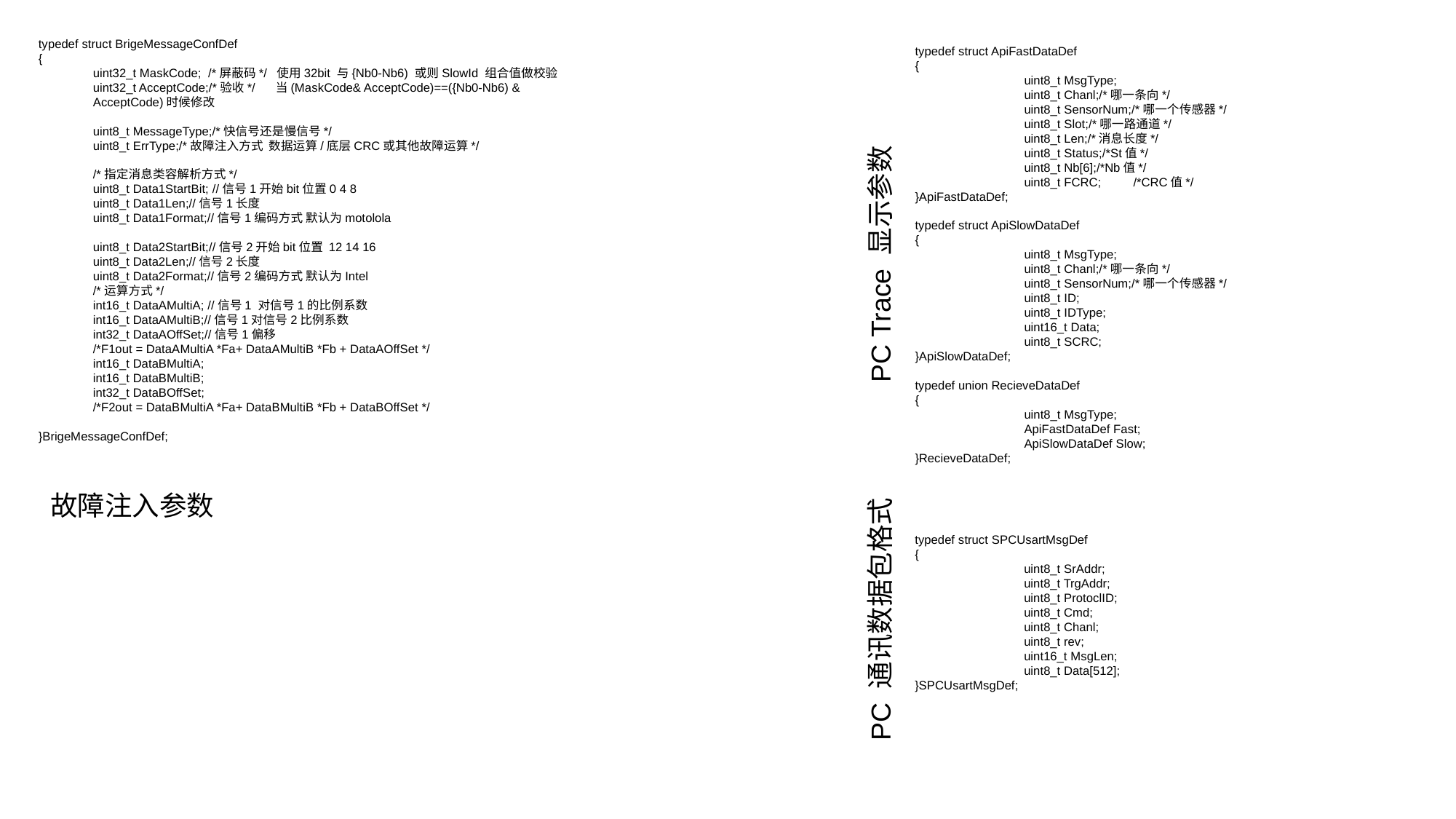

typedef struct BrigeMessageConfDef
{
uint32_t MaskCode;  /*屏蔽码*/  使用32bit 与{Nb0-Nb6) 或则SlowId 组合值做校验
uint32_t AcceptCode;/*验收*/     当(MaskCode& AcceptCode)==({Nb0-Nb6) & AcceptCode)时候修改

uint8_t MessageType;/*快信号还是慢信号*/
uint8_t ErrType;/*故障注入方式  数据运算/底层CRC或其他故障运算*/

/*指定消息类容解析方式*/
uint8_t Data1StartBit; //信号1开始bit位置0 4 8
uint8_t Data1Len;//信号1长度
uint8_t Data1Format;//信号1编码方式 默认为motolola

uint8_t Data2StartBit;//信号2开始bit位置 12 14 16
uint8_t Data2Len;//信号2长度
uint8_t Data2Format;//信号2编码方式 默认为Intel
/*运算方式*/
int16_t DataAMultiA; //信号1 对信号1的比例系数
int16_t DataAMultiB;//信号1对信号2比例系数
int32_t DataAOffSet;//信号1偏移
/*F1out = DataAMultiA *Fa+ DataAMultiB *Fb + DataAOffSet */
int16_t DataBMultiA;
int16_t DataBMultiB;
int32_t DataBOffSet;
/*F2out = DataBMultiA *Fa+ DataBMultiB *Fb + DataBOffSet */

}BrigeMessageConfDef;

typedef struct ApiFastDataDef
{
	uint8_t MsgType;
	uint8_t Chanl;/*哪一条向*/
	uint8_t SensorNum;/*哪一个传感器*/
	uint8_t Slot;/*哪一路通道*/
	uint8_t Len;/*消息长度*/
	uint8_t Status;/*St值*/
	uint8_t Nb[6];/*Nb值*/
	uint8_t FCRC;	/*CRC值*/
}ApiFastDataDef;

typedef struct ApiSlowDataDef
{
	uint8_t MsgType;
	uint8_t Chanl;/*哪一条向*/
	uint8_t SensorNum;/*哪一个传感器*/
	uint8_t ID;
	uint8_t IDType;
	uint16_t Data;
	uint8_t SCRC;
}ApiSlowDataDef;

typedef union RecieveDataDef
{
	uint8_t MsgType;
	ApiFastDataDef Fast;
	ApiSlowDataDef Slow;
}RecieveDataDef;
PC Trace 显示参数
故障注入参数
typedef struct SPCUsartMsgDef
{
	uint8_t SrAddr;
	uint8_t TrgAddr;
	uint8_t ProtoclID;
	uint8_t Cmd;
	uint8_t Chanl;
	uint8_t rev;
	uint16_t MsgLen;
	uint8_t Data[512];
}SPCUsartMsgDef;
PC 通讯数据包格式